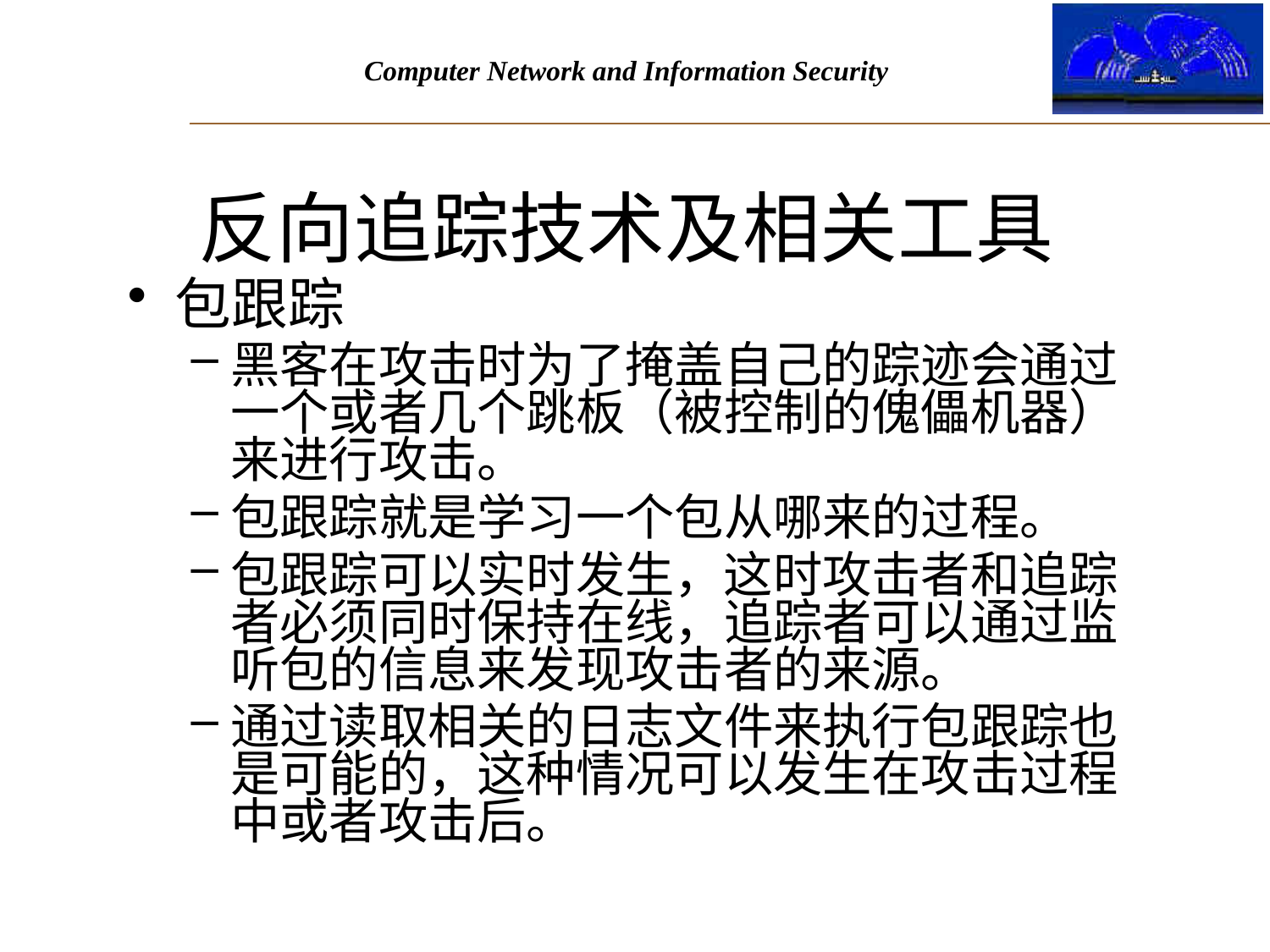

# 反向追踪技术及相关工具
包跟踪
黑客在攻击时为了掩盖自己的踪迹会通过一个或者几个跳板（被控制的傀儡机器）来进行攻击。
包跟踪就是学习一个包从哪来的过程。
包跟踪可以实时发生，这时攻击者和追踪者必须同时保持在线，追踪者可以通过监听包的信息来发现攻击者的来源。
通过读取相关的日志文件来执行包跟踪也是可能的，这种情况可以发生在攻击过程中或者攻击后。